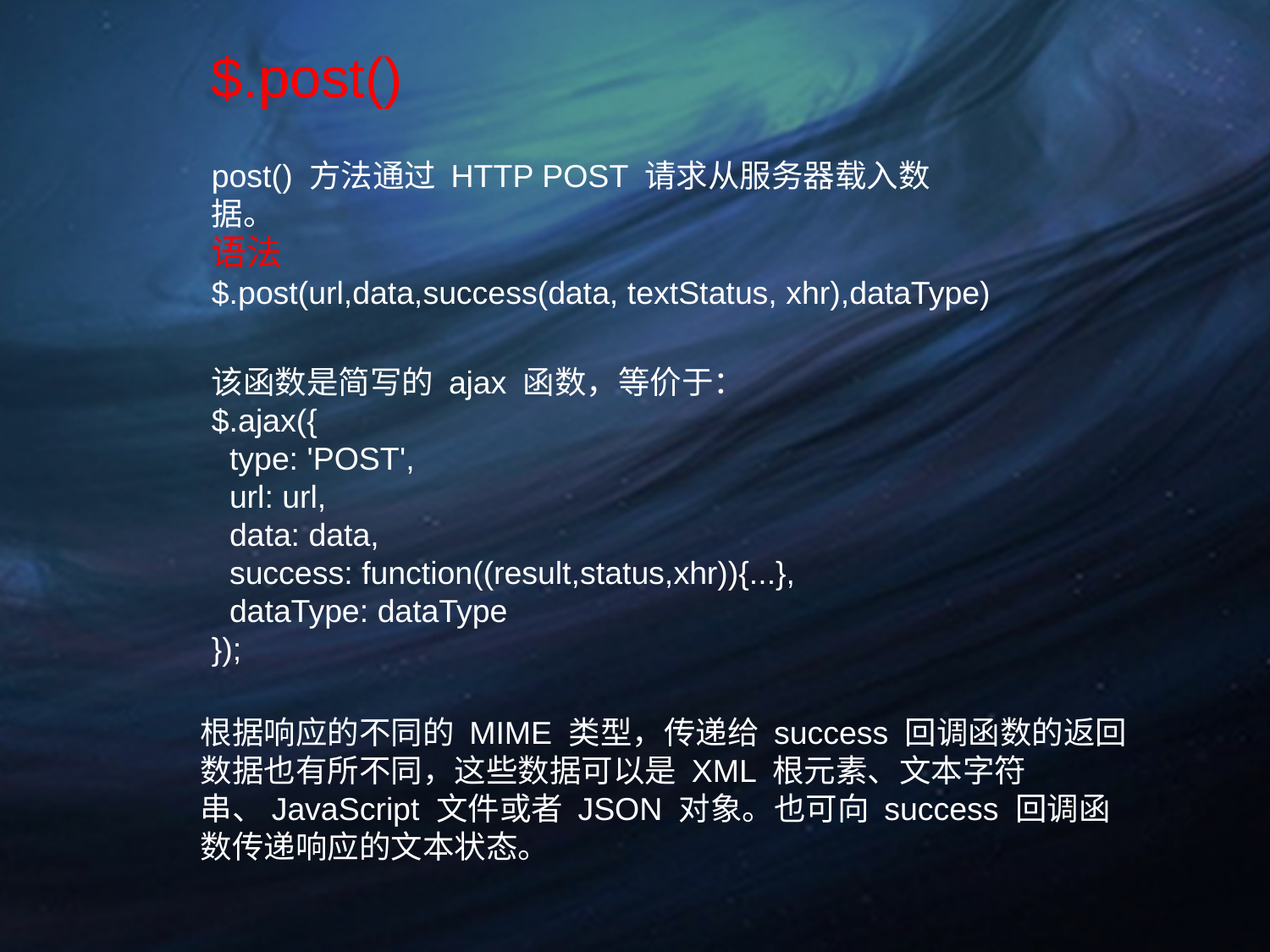

$.post()
post() 方法通过 HTTP POST 请求从服务器载入数据。
语法
$.post(url,data,success(data, textStatus, xhr),dataType)
该函数是简写的 ajax 函数，等价于：
$.ajax({
  type: 'POST',
  url: url,
  data: data,
  success: function((result,status,xhr)){...},
  dataType: dataType
});
根据响应的不同的 MIME 类型，传递给 success 回调函数的返回数据也有所不同，这些数据可以是 XML 根元素、文本字符串、JavaScript 文件或者 JSON 对象。也可向 success 回调函数传递响应的文本状态。